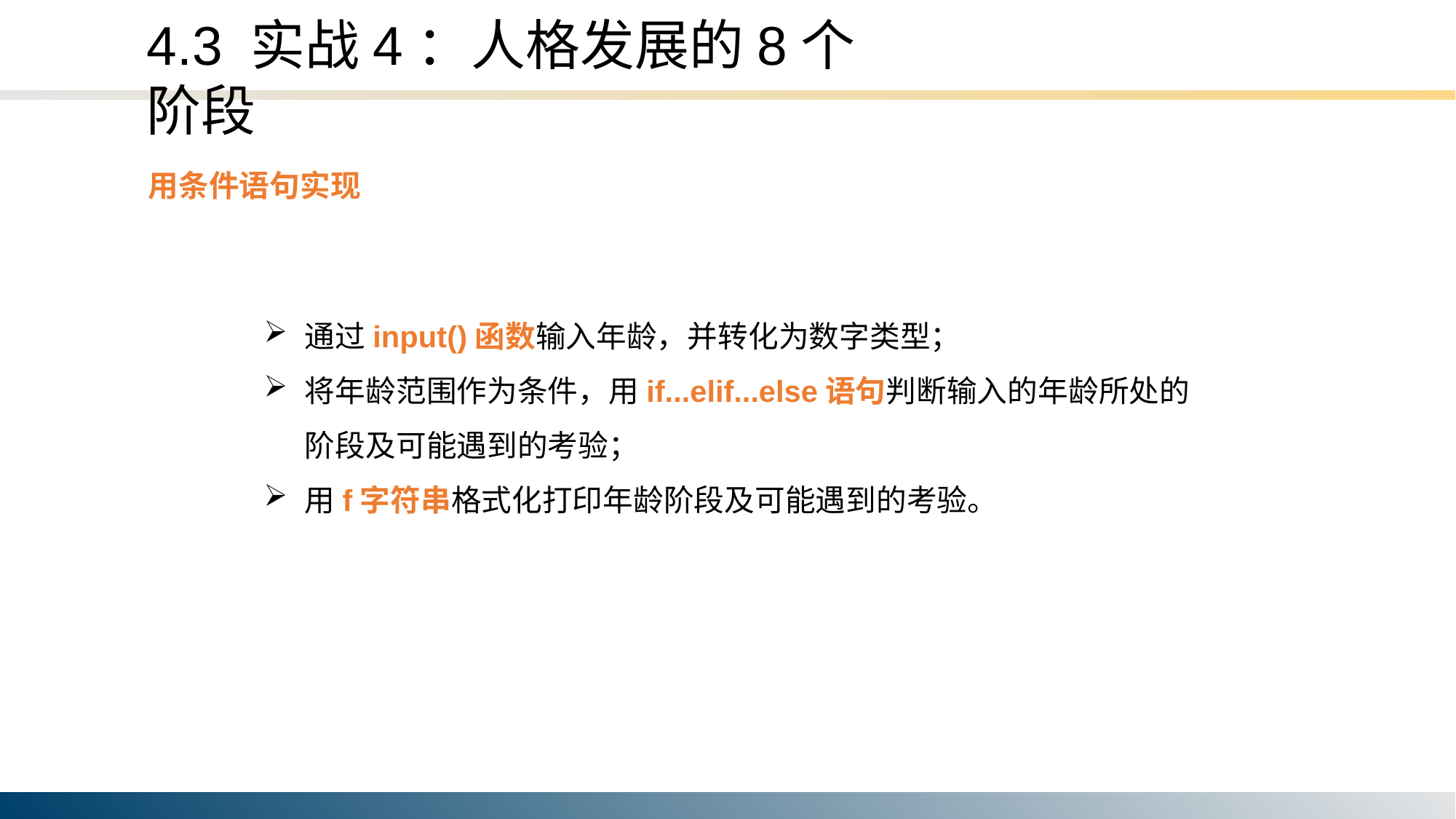

4.3 实战4：人格发展的8个阶段
用条件语句实现
通过input()函数输入年龄，并转化为数字类型；
将年龄范围作为条件，用if...elif...else语句判断输入的年龄所处的阶段及可能遇到的考验；
用f字符串格式化打印年龄阶段及可能遇到的考验。